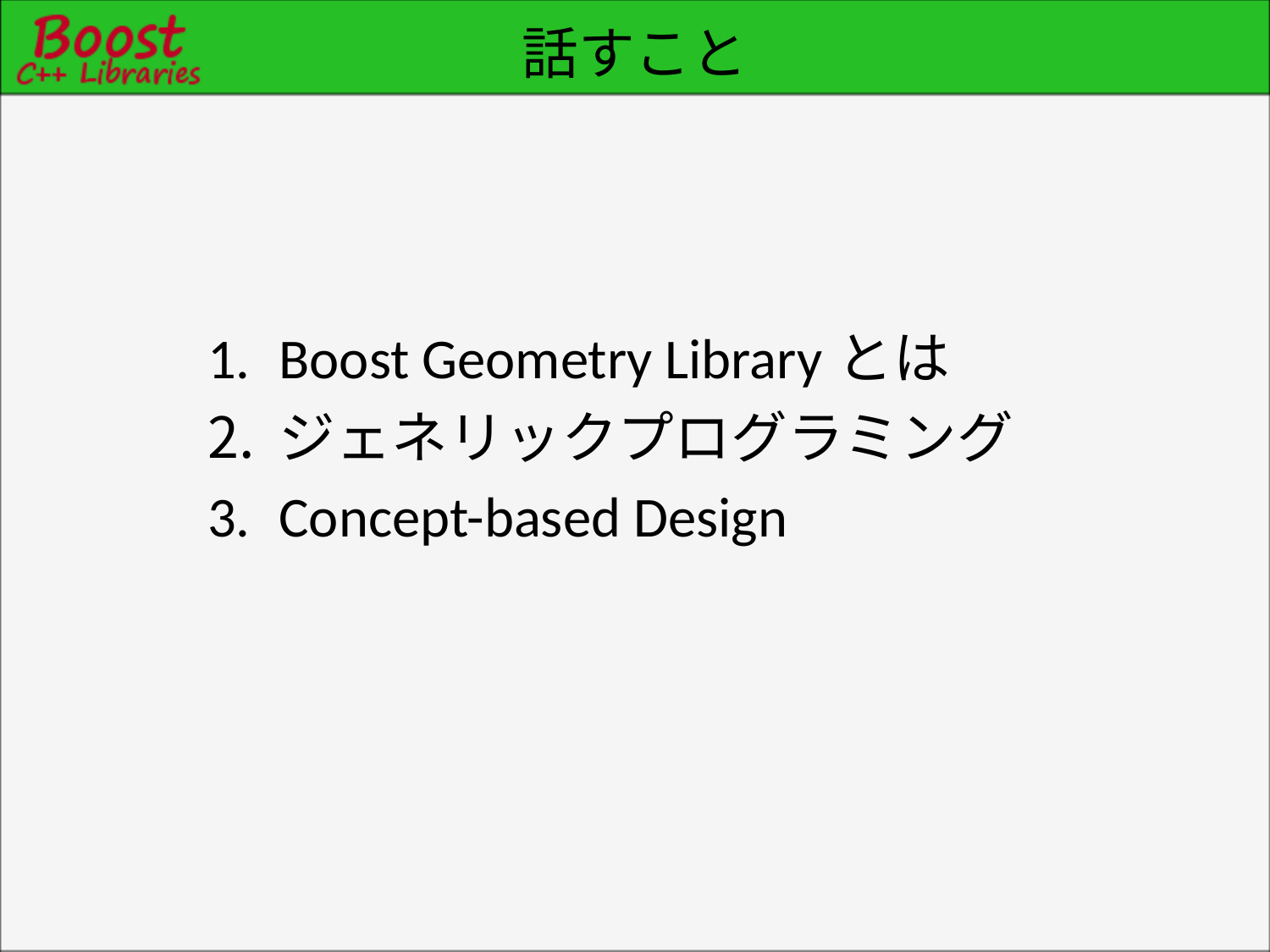

# 話すこと
Boost Geometry Libraryとは
ジェネリックプログラミング
Concept-based Design